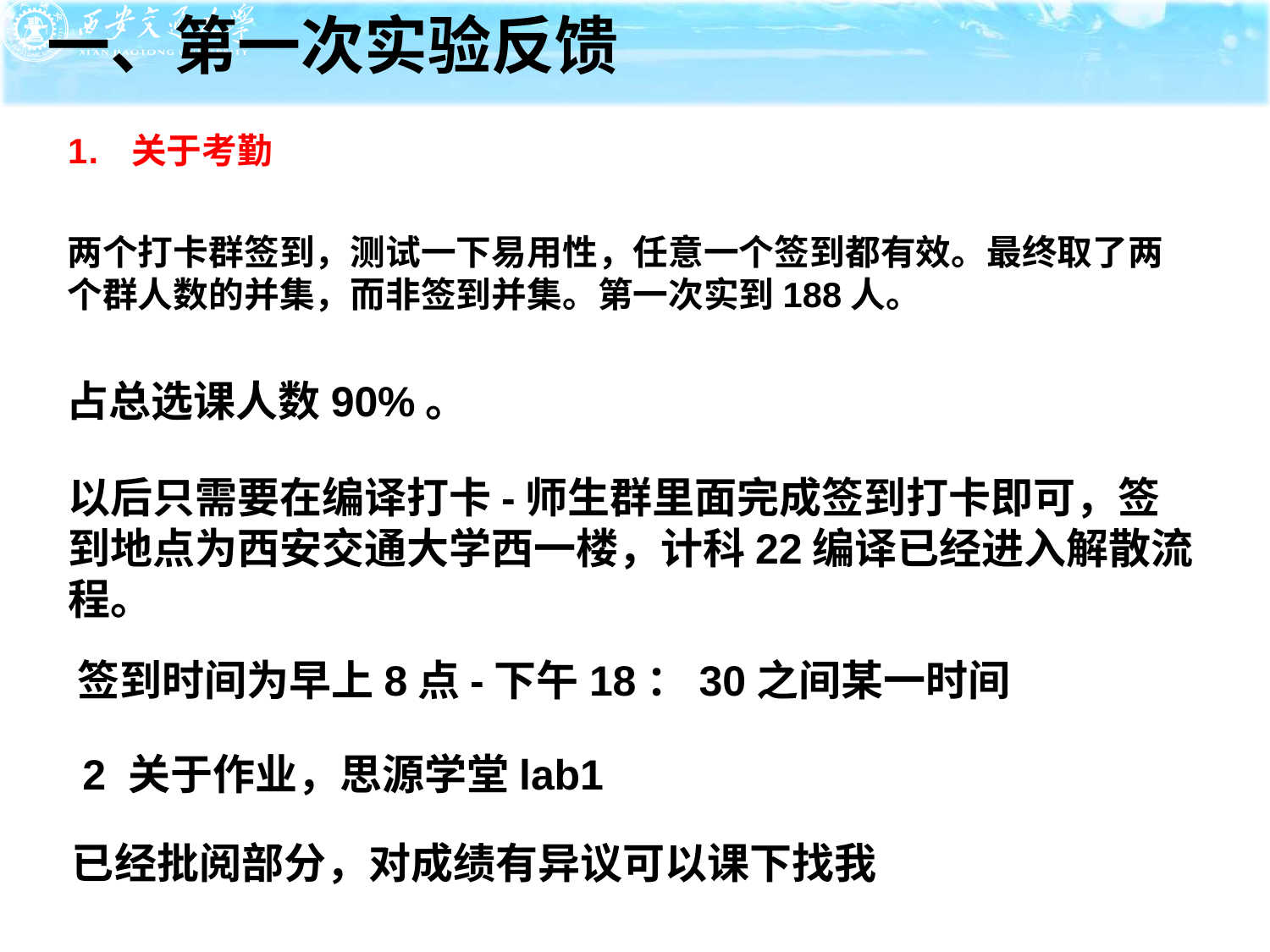

一、第一次实验反馈
关于考勤
两个打卡群签到，测试一下易用性，任意一个签到都有效。最终取了两个群人数的并集，而非签到并集。第一次实到188人。
占总选课人数90%。
以后只需要在编译打卡-师生群里面完成签到打卡即可，签到地点为西安交通大学西一楼，计科22编译已经进入解散流程。
签到时间为早上8点-下午18：30之间某一时间
2 关于作业，思源学堂lab1
已经批阅部分，对成绩有异议可以课下找我